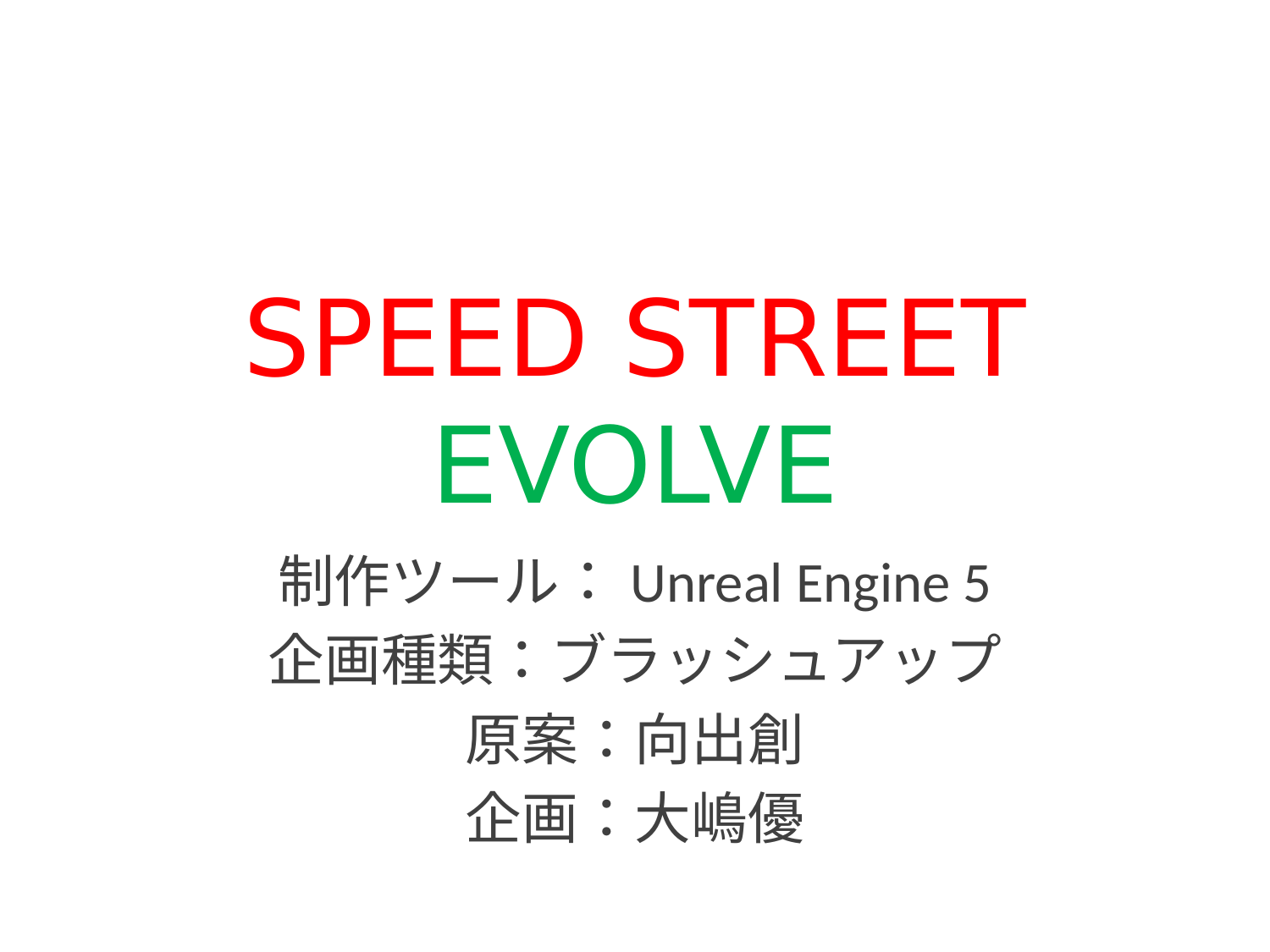

# SPEED STREET EVOLVE
制作ツール：Unreal Engine 5
企画種類：ブラッシュアップ
原案：向出創
企画：大嶋優